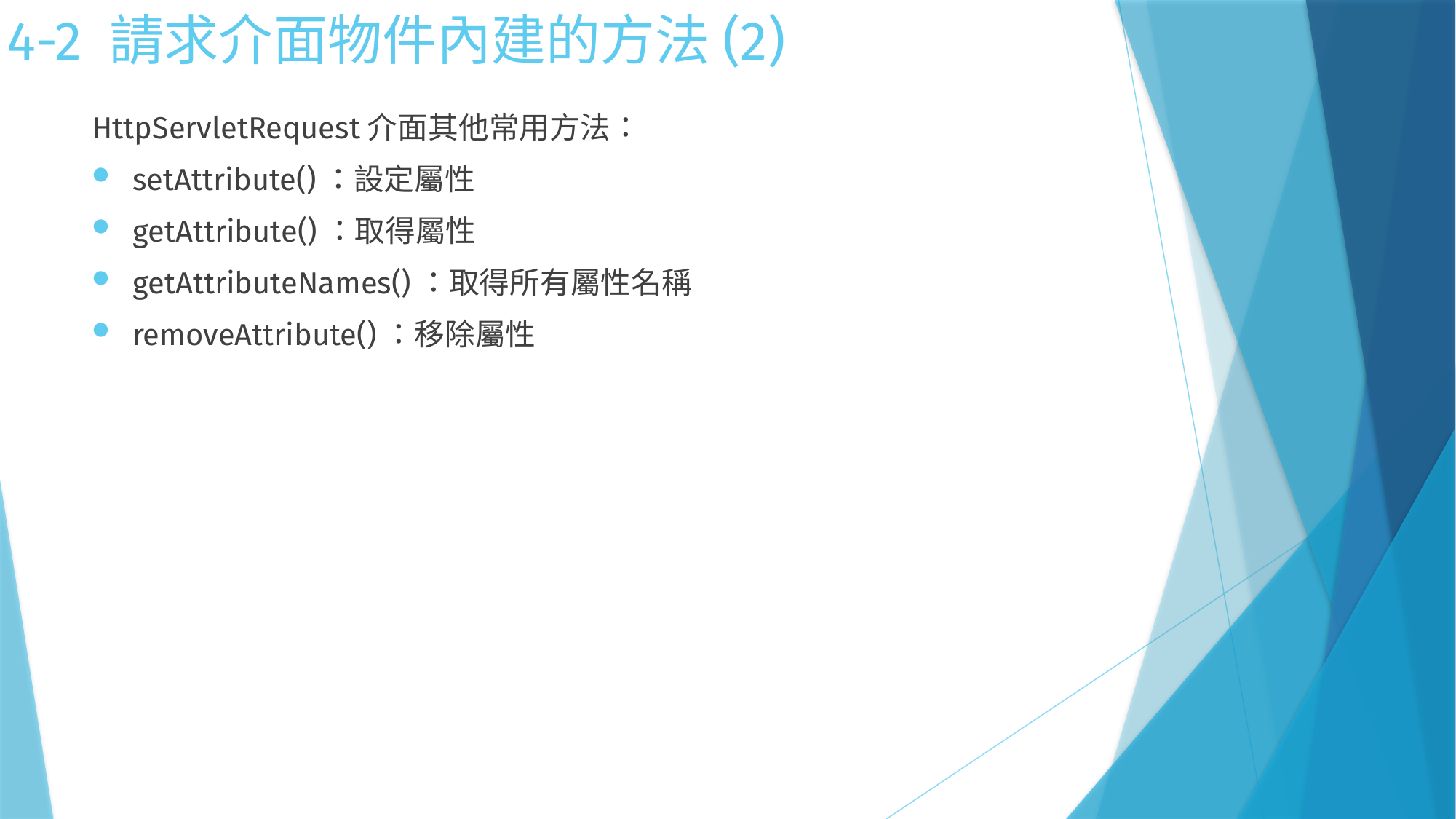

# 4-2 請求介面物件內建的方法(2)
HttpServletRequest介面其他常用方法：
setAttribute()：設定屬性
getAttribute()：取得屬性
getAttributeNames()：取得所有屬性名稱
removeAttribute()：移除屬性